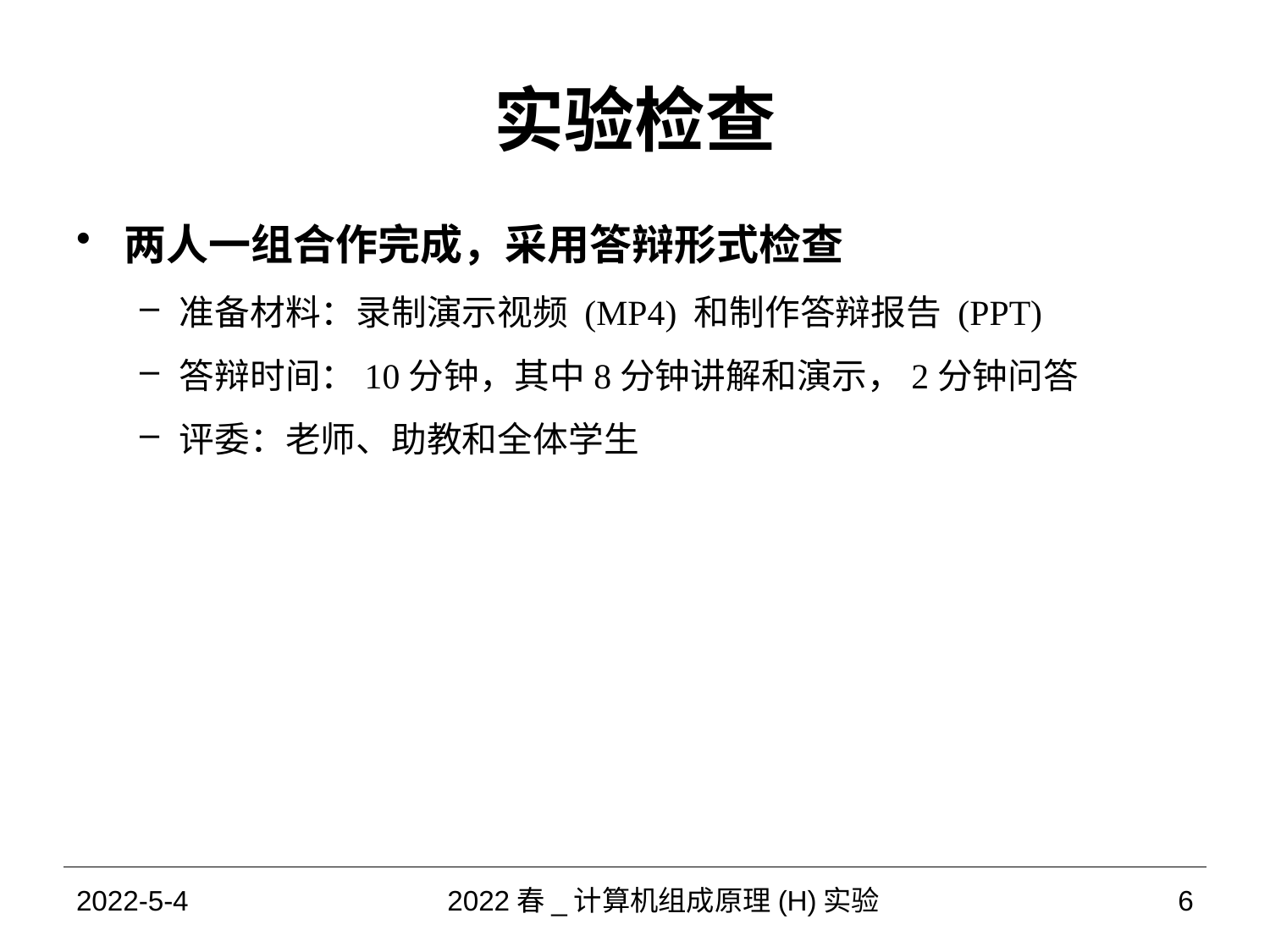

# 实验检查
两人一组合作完成，采用答辩形式检查
准备材料：录制演示视频 (MP4) 和制作答辩报告 (PPT)
答辩时间：10分钟，其中8分钟讲解和演示，2分钟问答
评委：老师、助教和全体学生

2022-5-4
2022春_计算机组成原理(H)实验
6